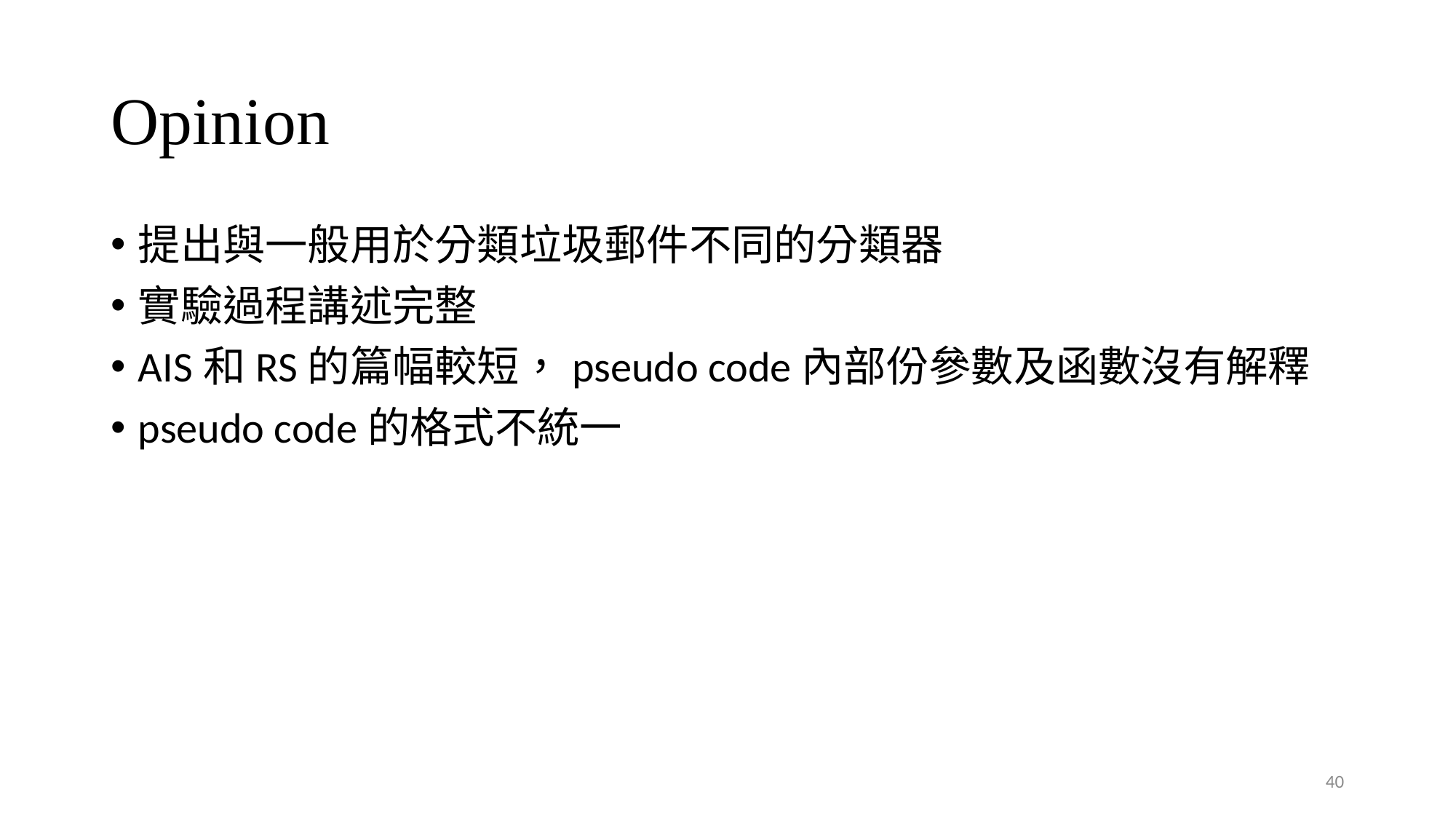

# Opinion
提出與一般用於分類垃圾郵件不同的分類器
實驗過程講述完整
AIS和RS的篇幅較短，pseudo code內部份參數及函數沒有解釋
pseudo code的格式不統一

40